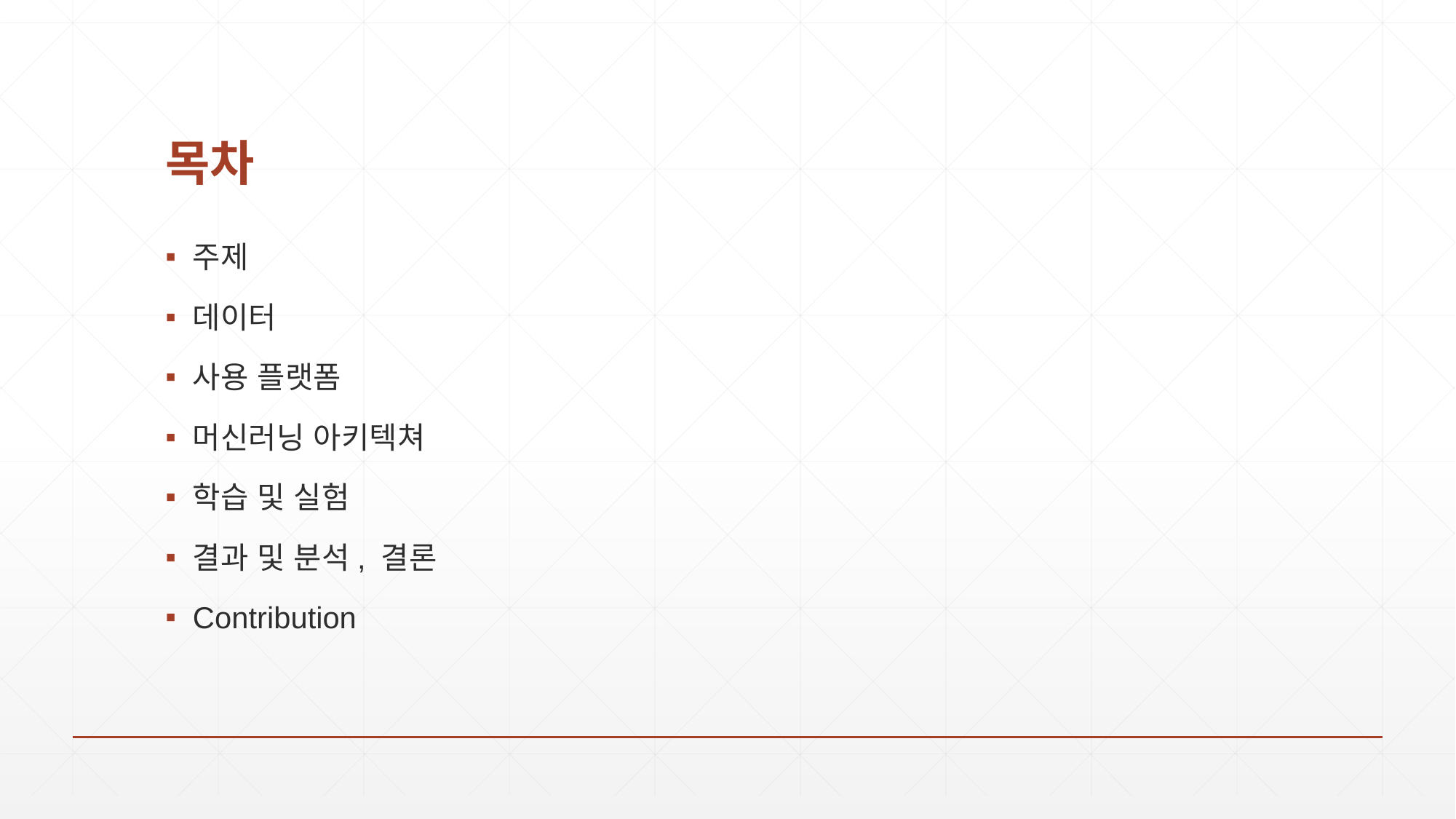

# 목차
주제
데이터
사용 플랫폼
머신러닝 아키텍쳐
학습 및 실험
결과 및 분석, 결론
Contribution